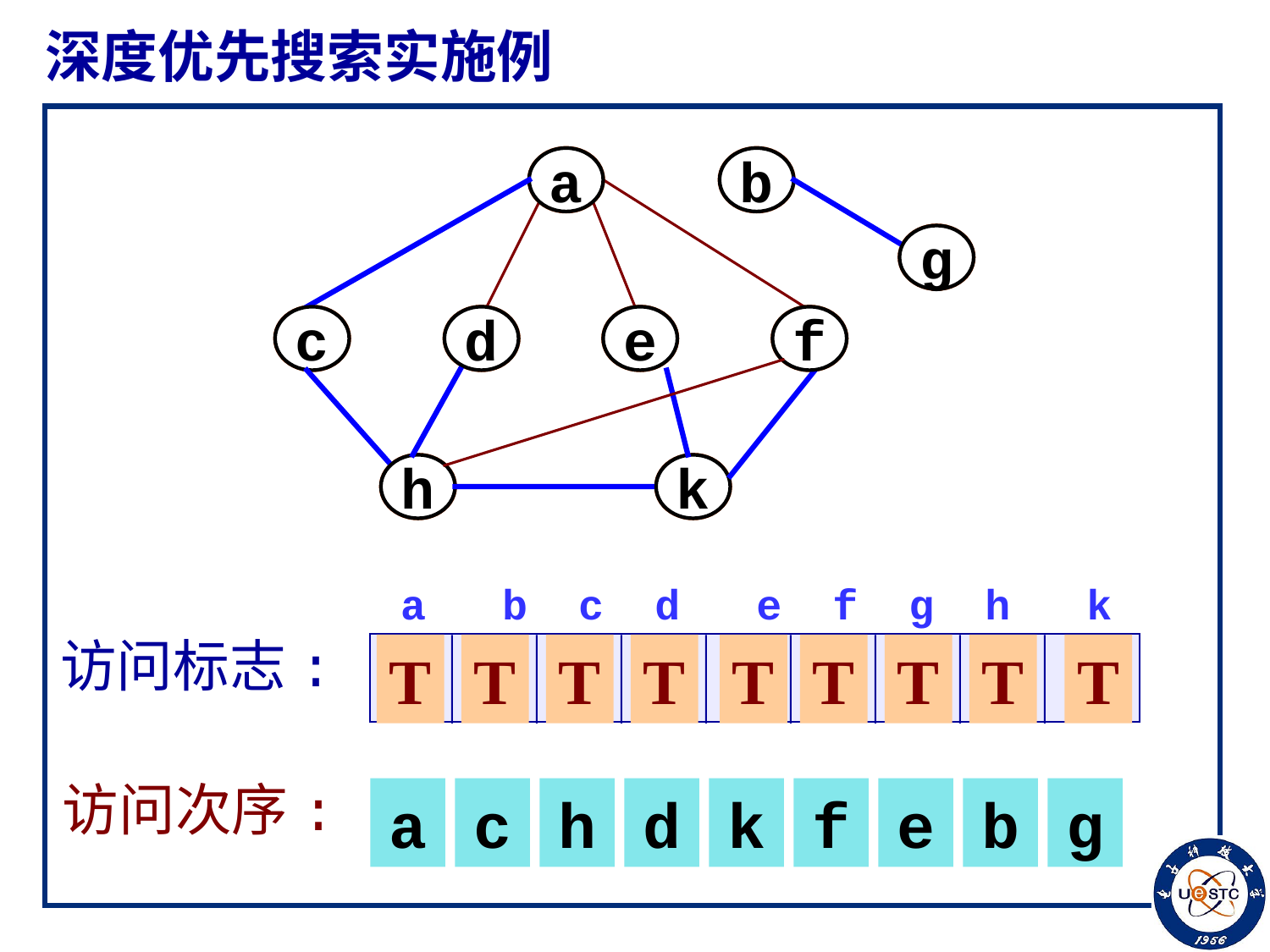

# 深度优先搜索实施例
a
a
b
b

g
g
c
c
d
d
e
e
f
f

h
h
k
k

a   b  c  d   e  f  g  h   k
访问标志:
F   F   F   F   F   F   F   F   F
T
T
T
T
T
T
T
T
T

访问次序:
a
c
h
d
k
f
e
b
g